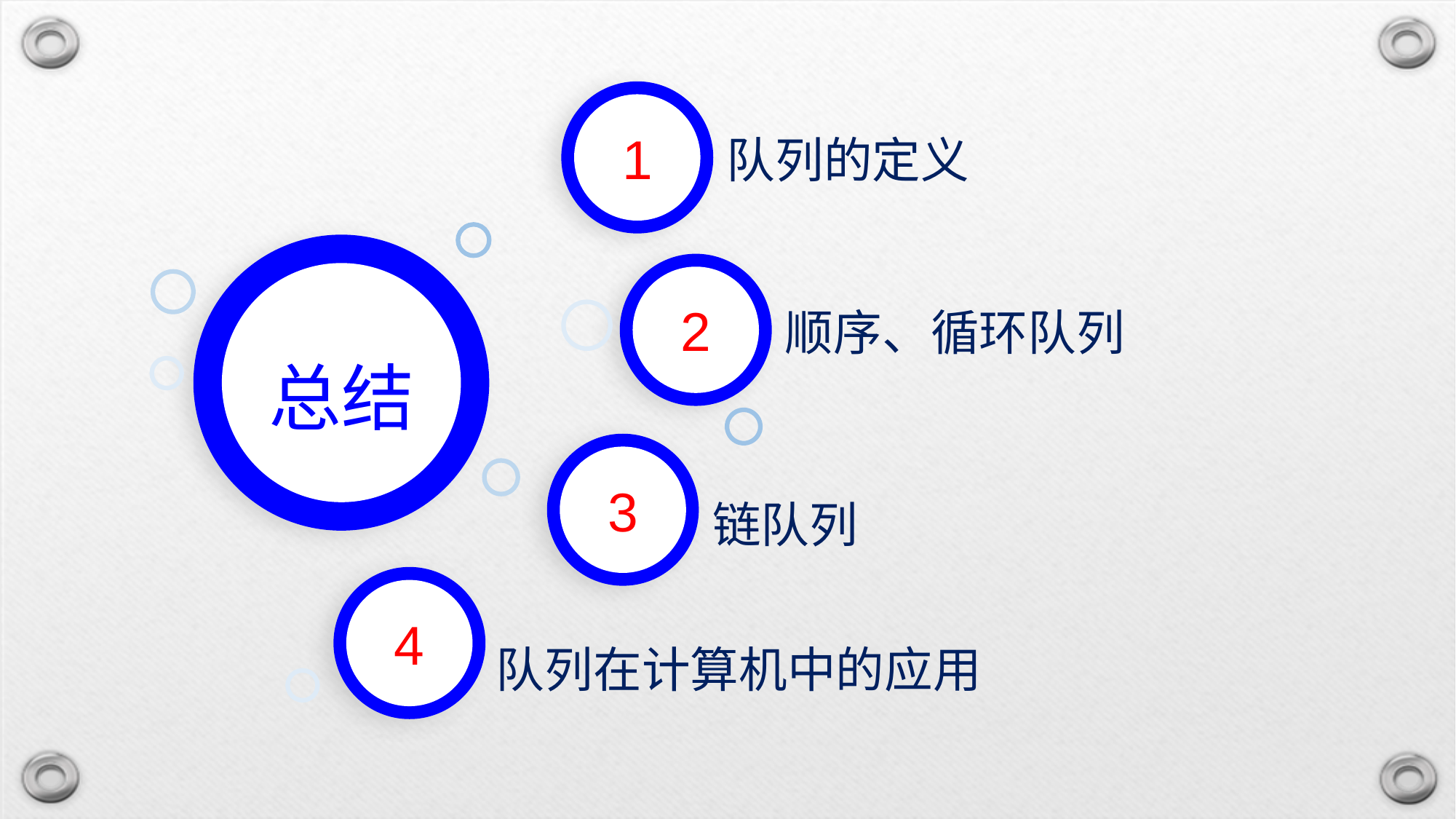

1
队列的定义

总结
2
顺序、循环队列

3

链队列

4
队列在计算机中的应用